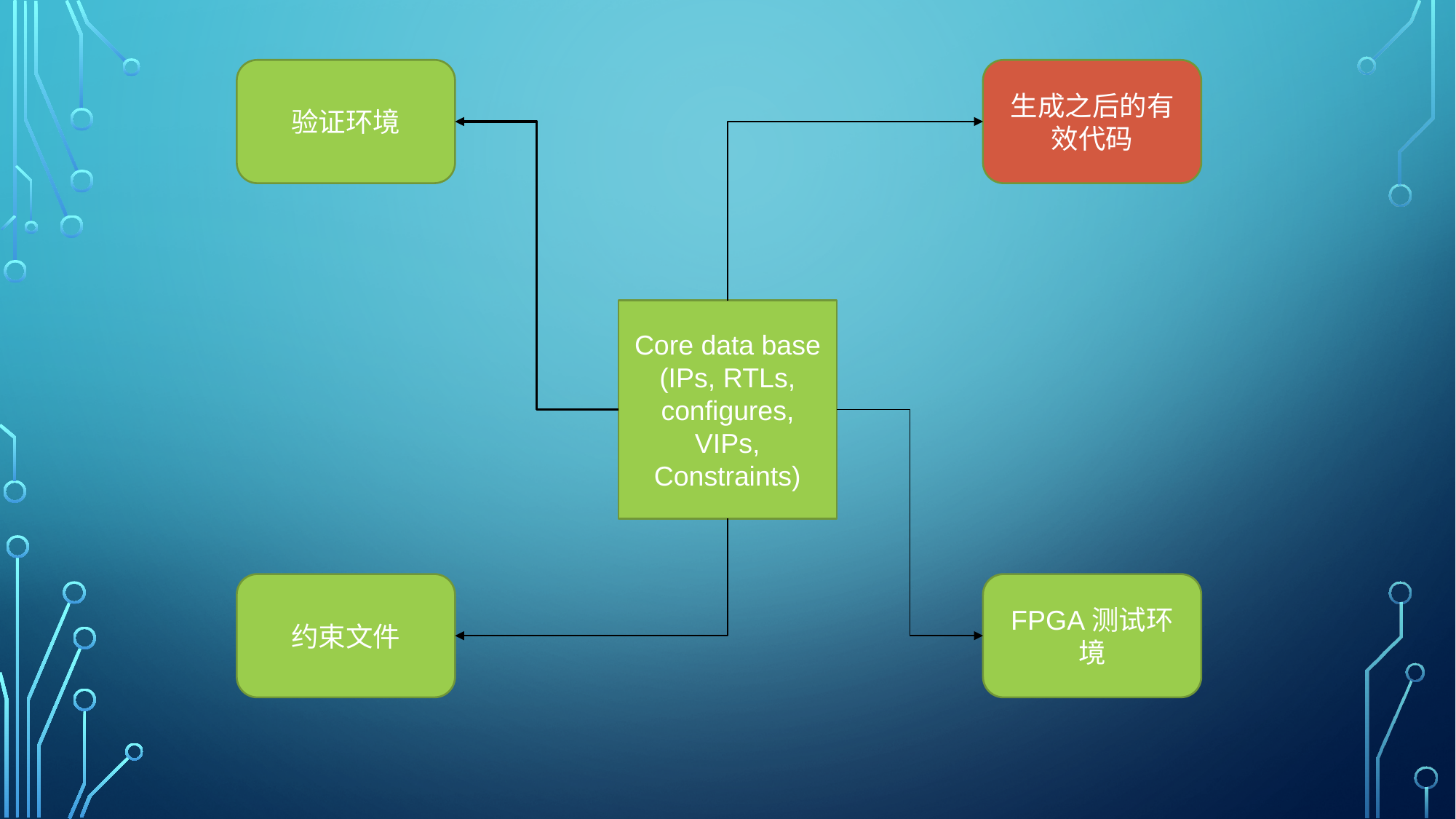

验证环境
生成之后的有效代码
Core data base
(IPs, RTLs, configures, VIPs, Constraints)
FPGA测试环境
约束文件